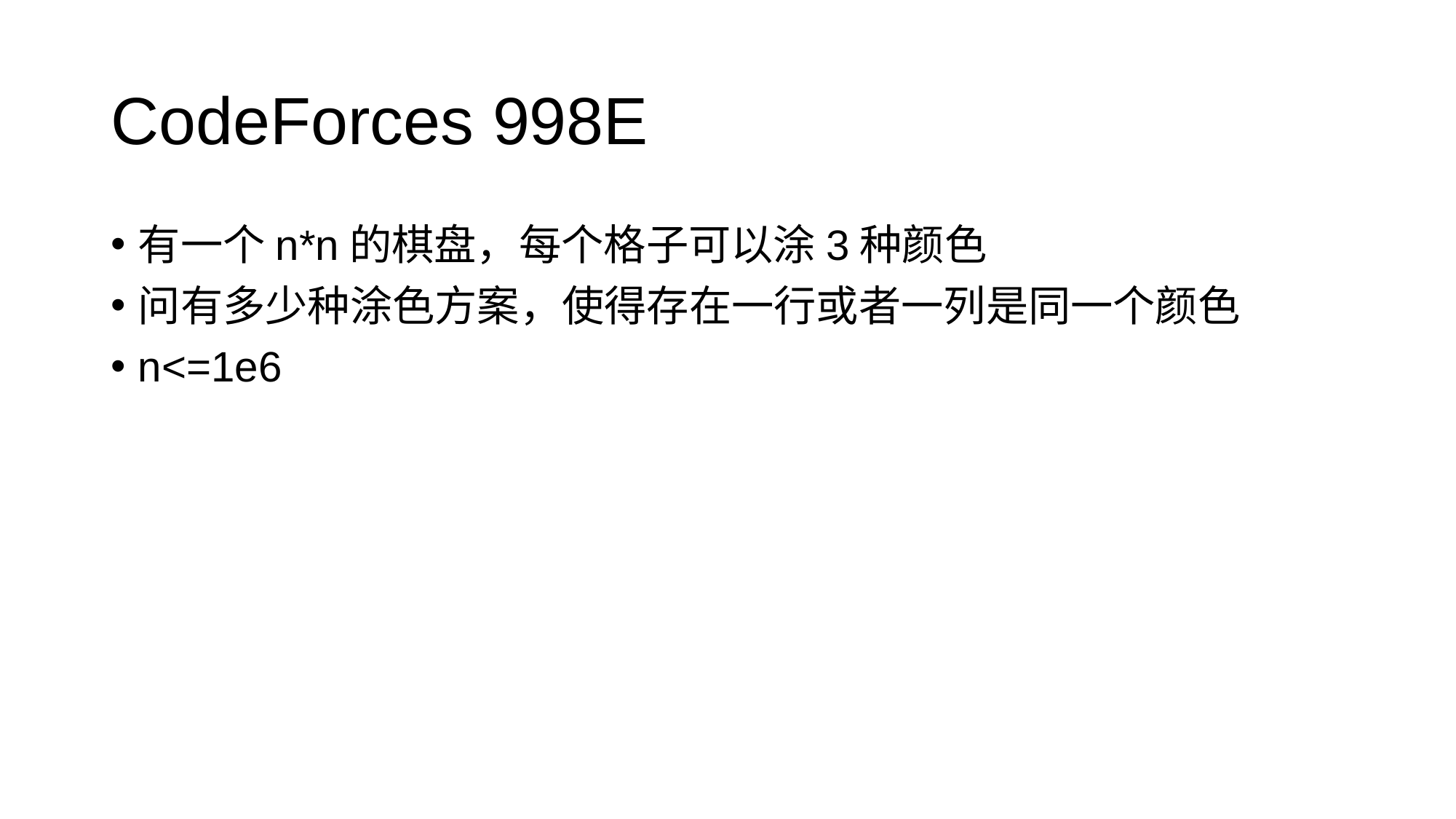

# CodeForces 998E
有一个n*n的棋盘，每个格子可以涂3种颜色
问有多少种涂色方案，使得存在一行或者一列是同一个颜色
n<=1e6